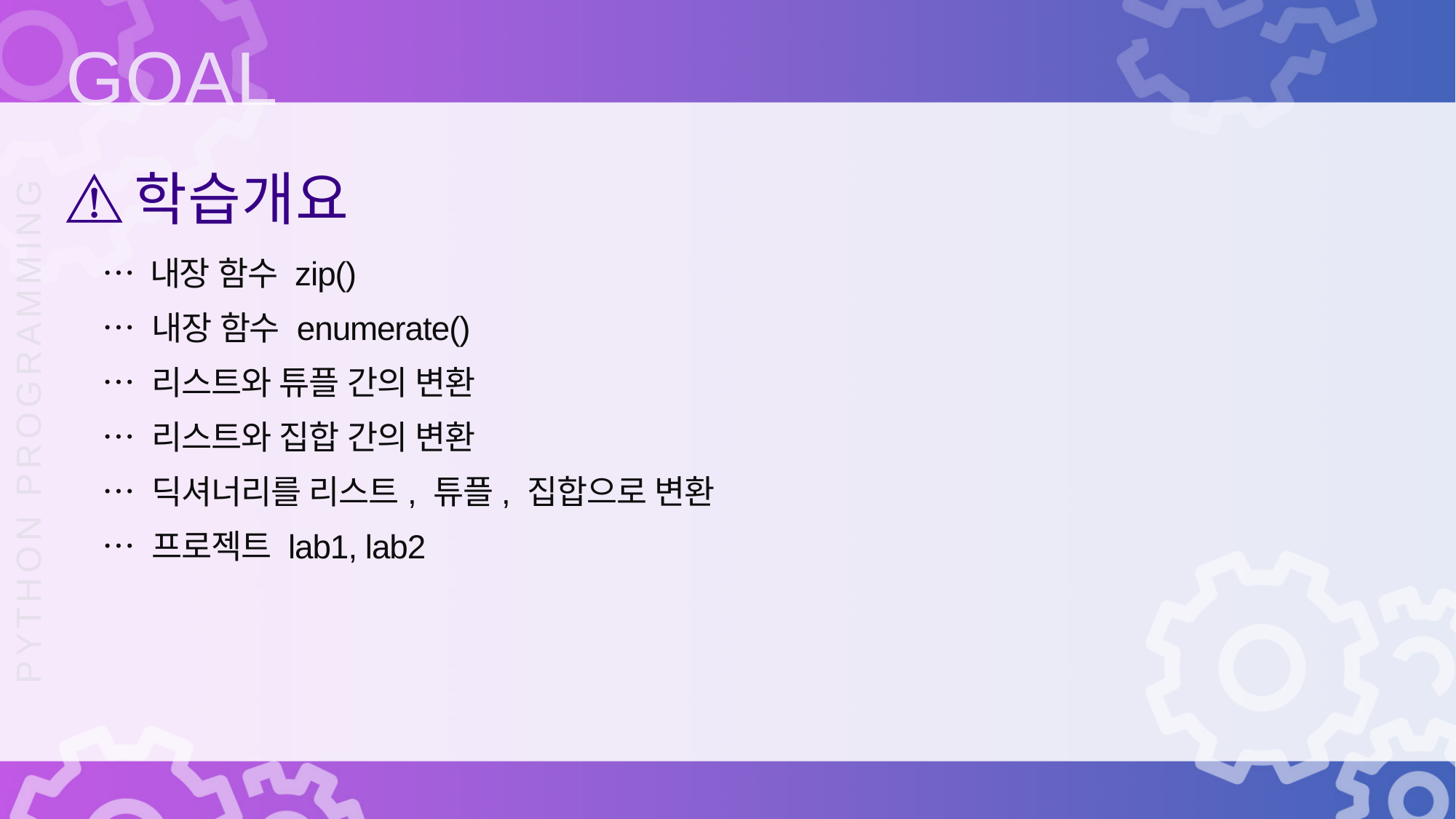

학습개요
… 내장 함수 zip()
… 내장 함수 enumerate()
… 리스트와 튜플 간의 변환
… 리스트와 집합 간의 변환
… 딕셔너리를 리스트, 튜플, 집합으로 변환
… 프로젝트 lab1, lab2